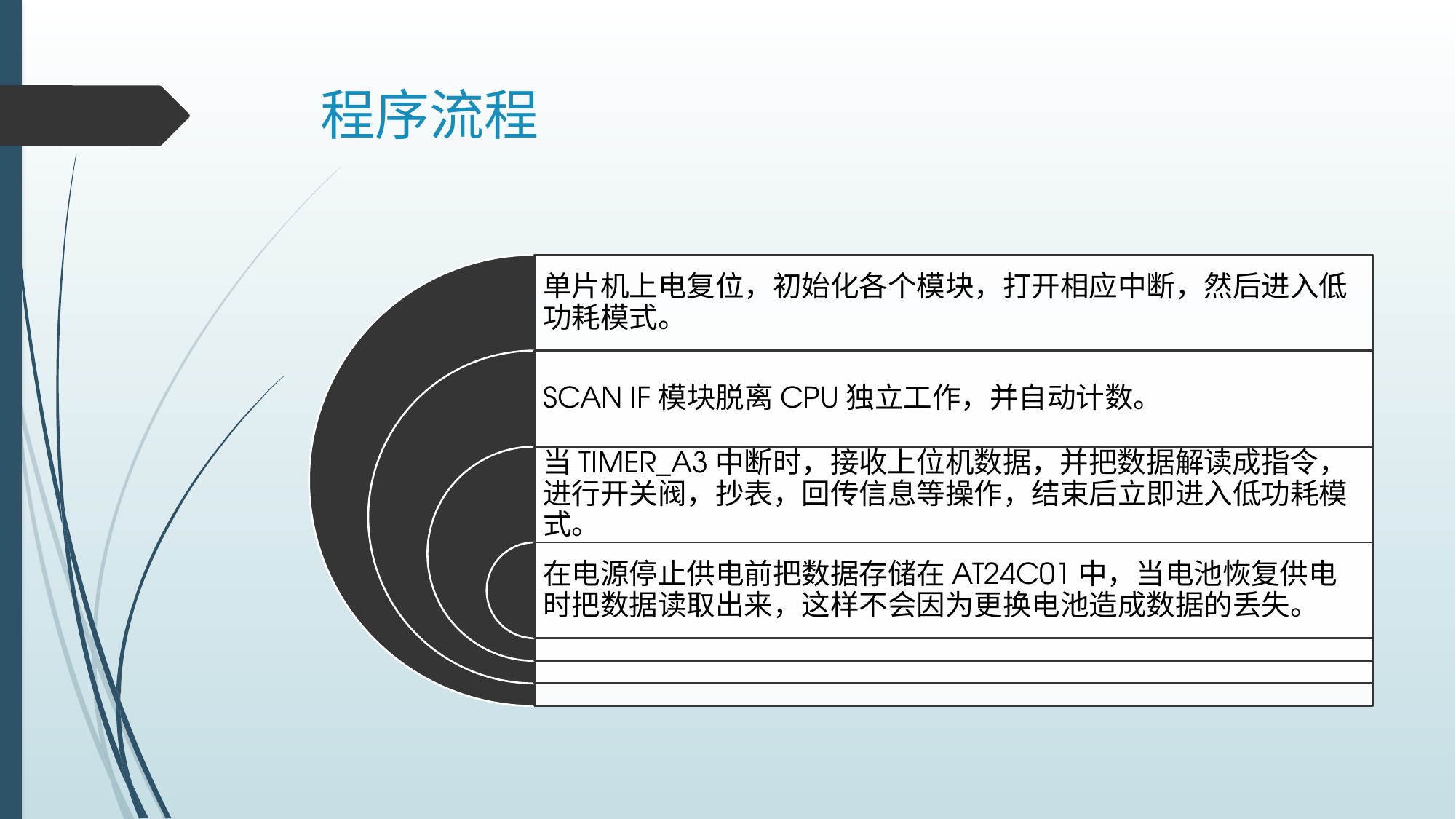

# 程序流程
单片机上电复位，初始化各个模块，打开相应中断，然后进入低功耗模式。
SCAN IF模块脱离CPU独立工作，并自动计数。
当TIMER_A3中断时，接收上位机数据，并把数据解读成指令，进行开关阀，抄表，回传信息等操作，结束后立即进入低功耗模式。
在电源停止供电前把数据存储在AT24C01中，当电池恢复供电时把数据读取出来，这样不会因为更换电池造成数据的丢失。